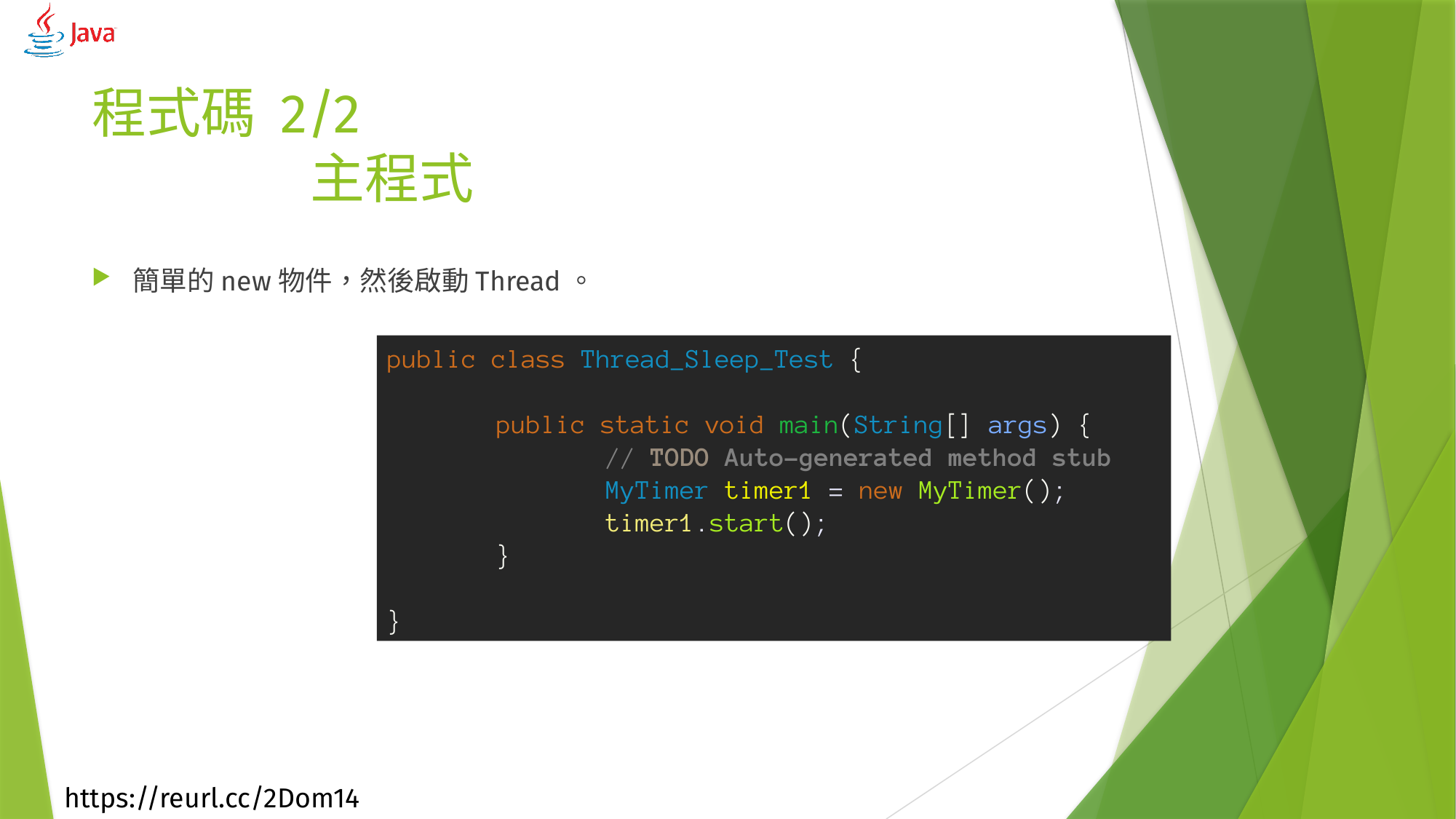

# 程式碼 2/2 主程式
簡單的new物件，然後啟動Thread。
public class Thread_Sleep_Test {

	public static void main(String[] args) {
		// TODO Auto-generated method stub
		MyTimer timer1 = new MyTimer();
		timer1.start();
	}

}